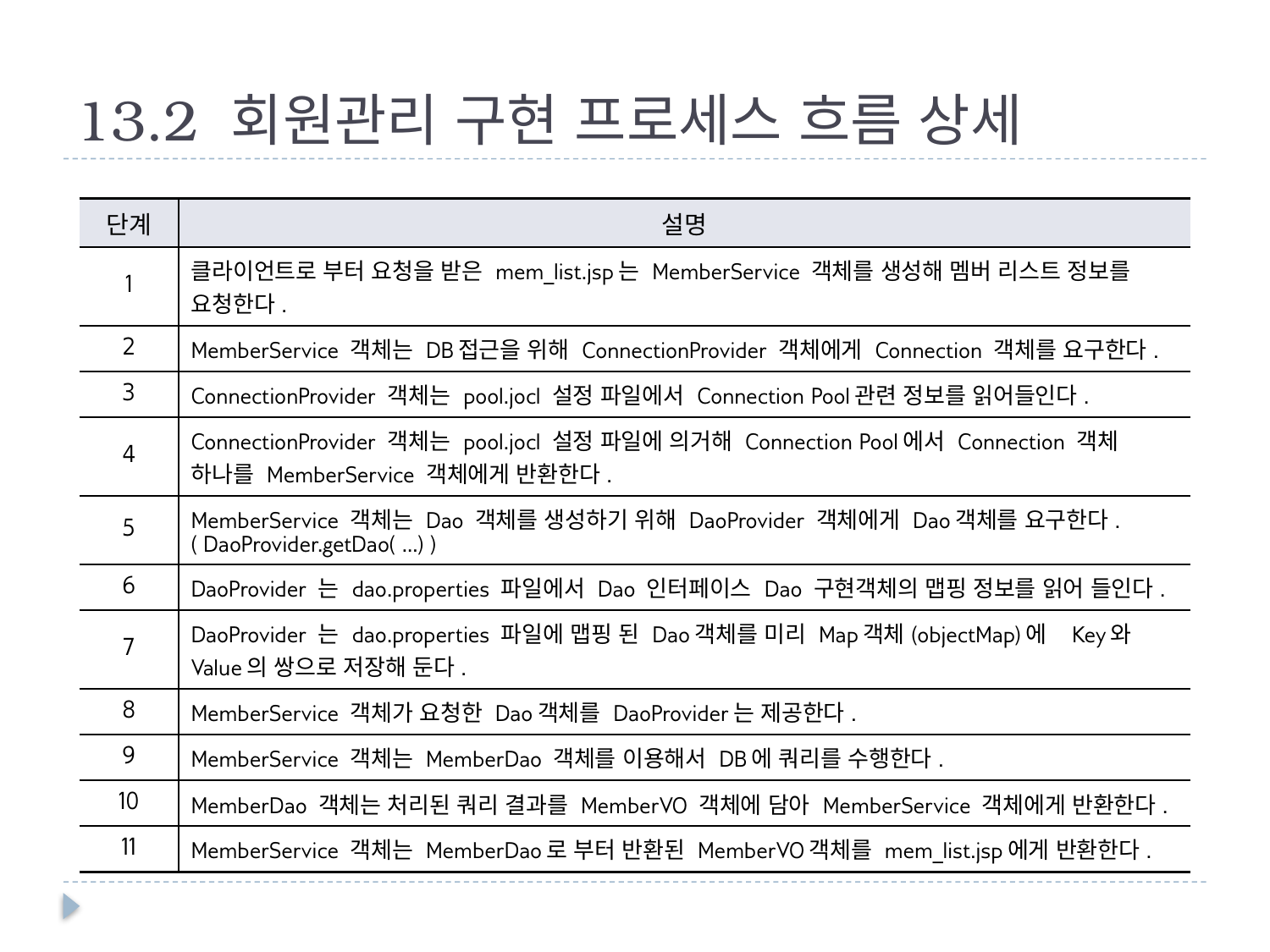

# 13.2 회원관리 구현 프로세스 흐름 상세
| 단계 | 설명 |
| --- | --- |
| 1 | 클라이언트로 부터 요청을 받은 mem\_list.jsp는 MemberService 객체를 생성해 멤버 리스트 정보를 요청한다. |
| 2 | MemberService 객체는 DB접근을 위해 ConnectionProvider 객체에게 Connection 객체를 요구한다. |
| 3 | ConnectionProvider 객체는 pool.jocl 설정 파일에서 Connection Pool관련 정보를 읽어들인다. |
| 4 | ConnectionProvider 객체는 pool.jocl 설정 파일에 의거해 Connection Pool에서 Connection 객체 하나를 MemberService 객체에게 반환한다. |
| 5 | MemberService 객체는 Dao 객체를 생성하기 위해 DaoProvider 객체에게 Dao객체를 요구한다. ( DaoProvider.getDao( ...) ) |
| 6 | DaoProvider 는 dao.properties 파일에서 Dao 인터페이스 Dao 구현객체의 맵핑 정보를 읽어 들인다. |
| 7 | DaoProvider 는 dao.properties 파일에 맵핑 된 Dao객체를 미리 Map객체(objectMap)에 Key와 Value의 쌍으로 저장해 둔다. |
| 8 | MemberService 객체가 요청한 Dao객체를 DaoProvider는 제공한다. |
| 9 | MemberService 객체는 MemberDao 객체를 이용해서 DB에 쿼리를 수행한다. |
| 10 | MemberDao 객체는 처리된 쿼리 결과를 MemberVO 객체에 담아 MemberService 객체에게 반환한다. |
| 11 | MemberService 객체는 MemberDao로 부터 반환된 MemberVO객체를 mem\_list.jsp에게 반환한다. |